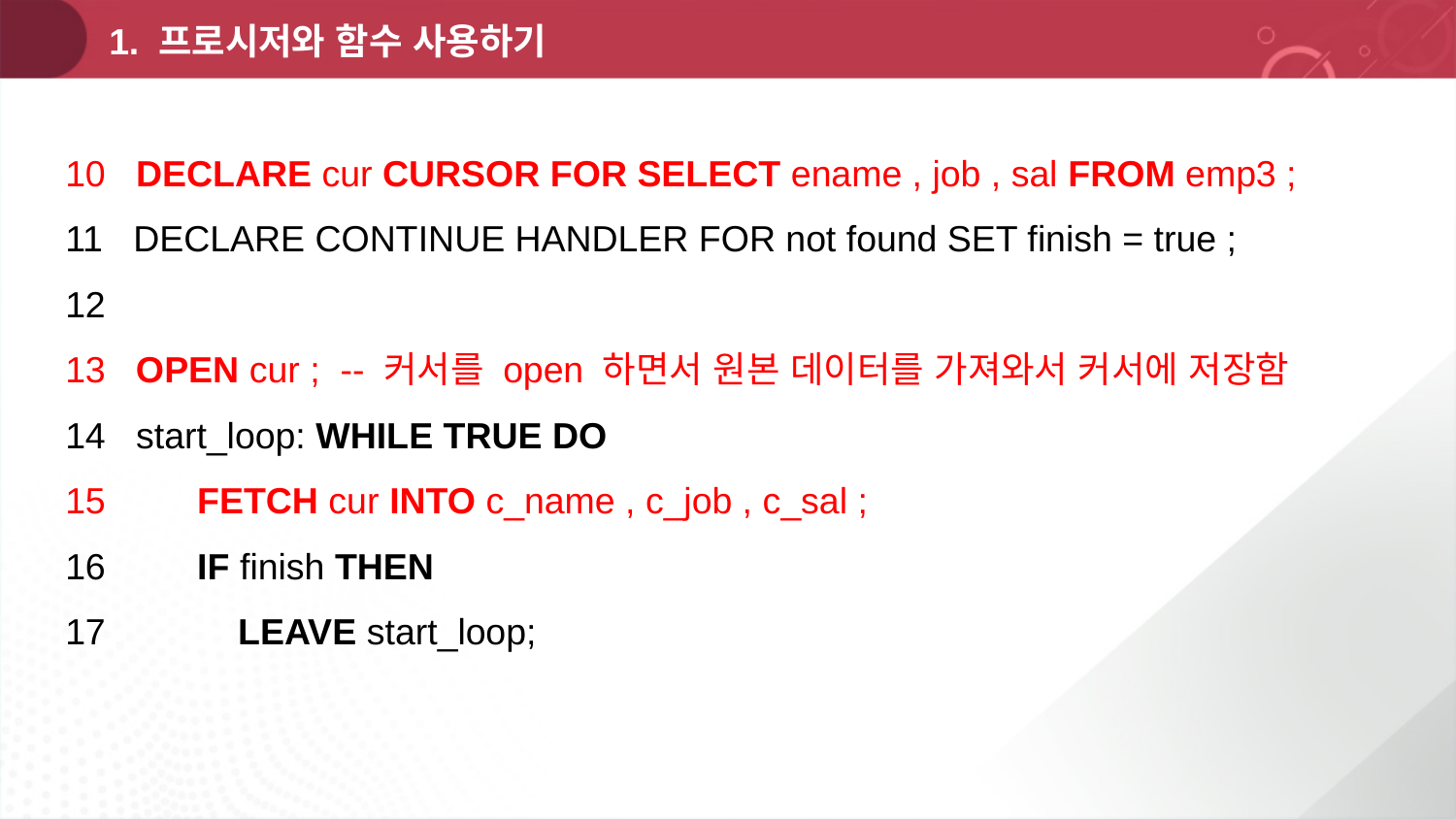

1. 프로시저와 함수 사용하기
10   DECLARE cur CURSOR FOR SELECT ename , job , sal FROM emp3 ;
11   DECLARE CONTINUE HANDLER FOR not found SET finish = true ;
12
13   OPEN cur ;  -- 커서를 open 하면서 원본 데이터를 가져와서 커서에 저장함
14   start_loop: WHILE TRUE DO
15         FETCH cur INTO c_name , c_job , c_sal ;
16         IF finish THEN
17             LEAVE start_loop;